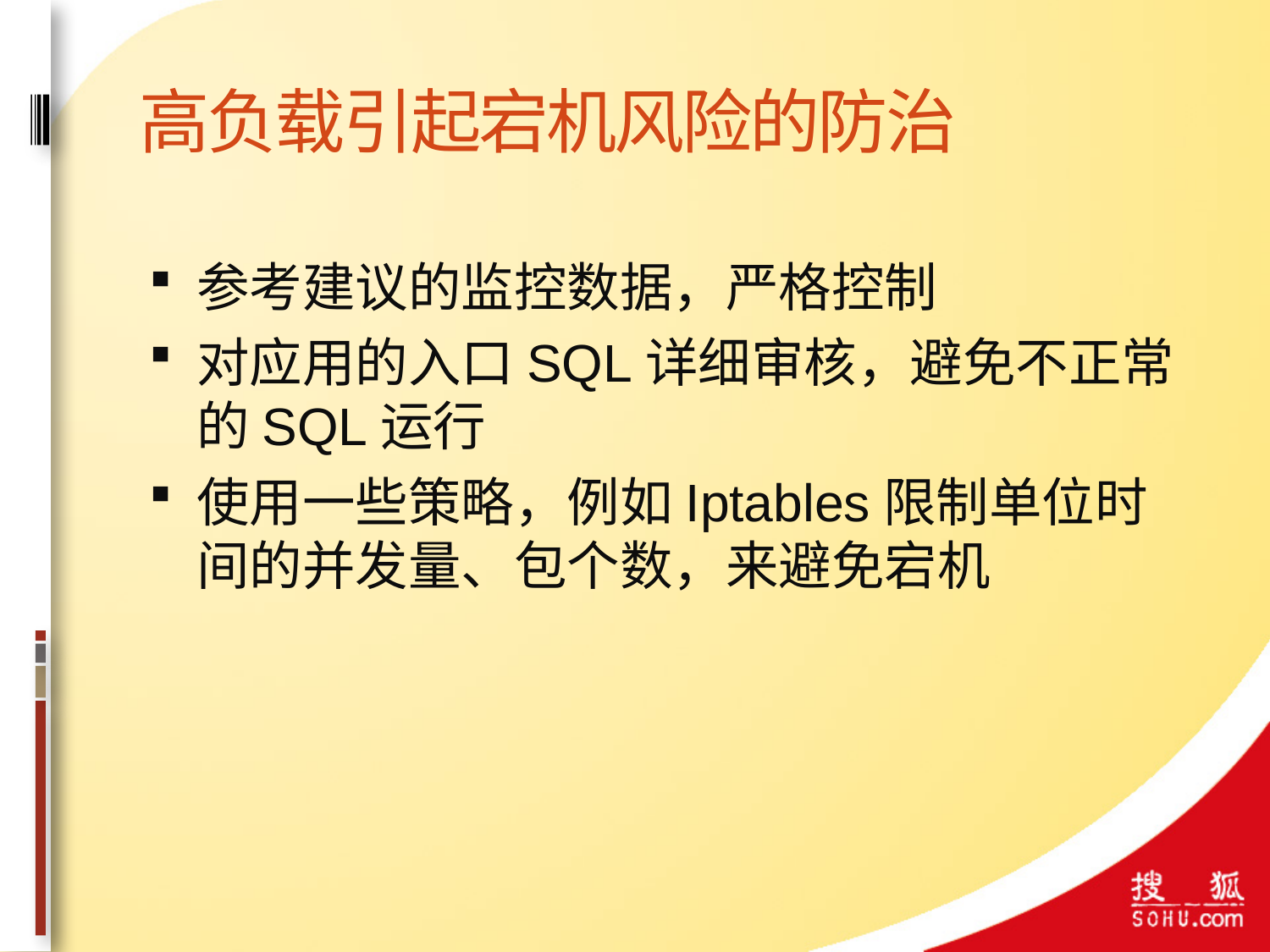

# 高负载引起宕机风险的防治
参考建议的监控数据，严格控制
对应用的入口SQL详细审核，避免不正常的SQL运行
使用一些策略，例如Iptables限制单位时间的并发量、包个数，来避免宕机